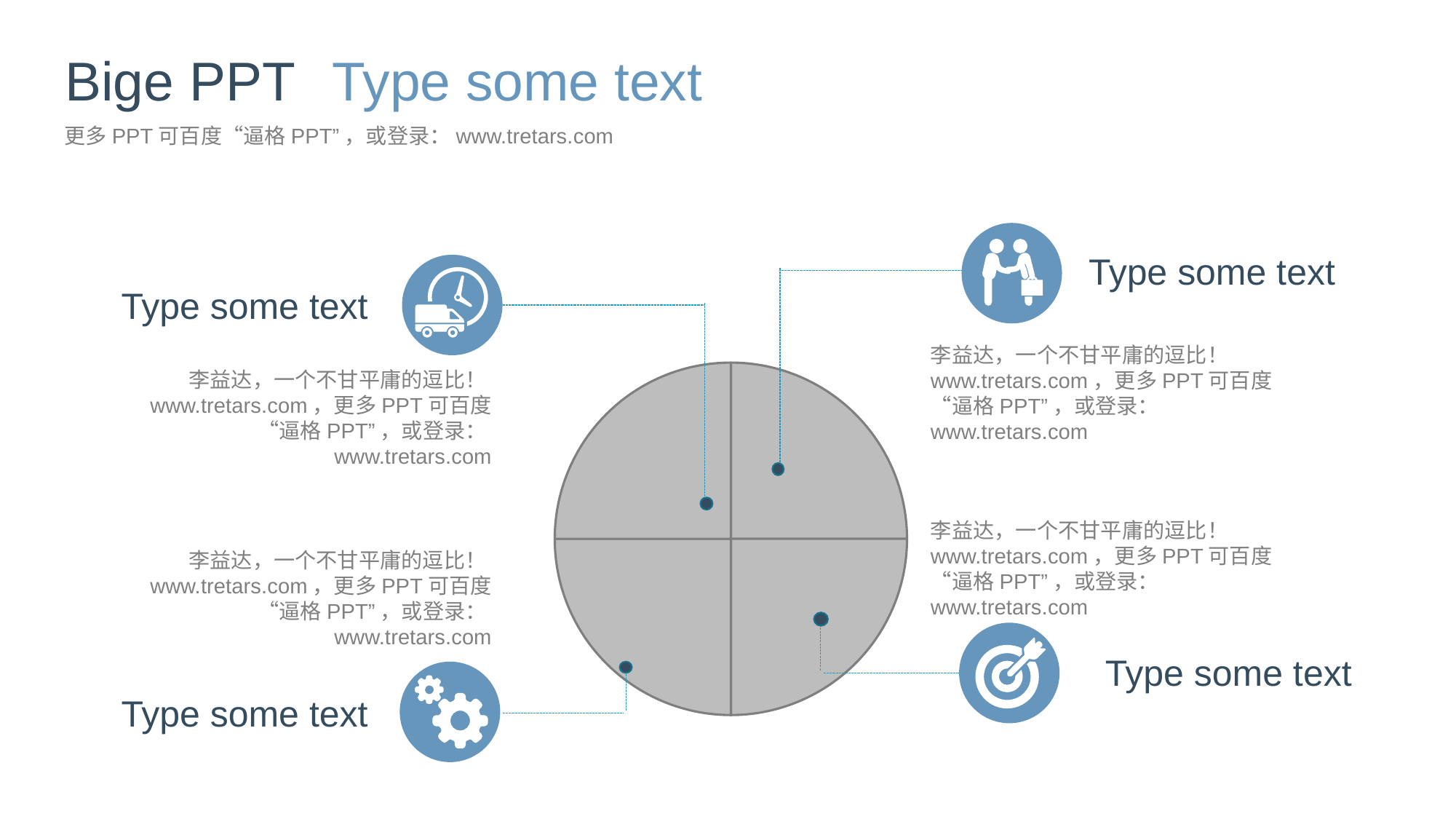

Bige PPT
Type some text
更多PPT可百度“逼格PPT”，或登录：www.tretars.com

Type some text

Type some text

李益达，一个不甘平庸的逗比！www.tretars.com，更多PPT可百度“逼格PPT”，或登录：www.tretars.com

### Chart

| Category | 列3 |
|---|---|
| 第一季度 | 25.0 |
| 第一季度 | 25.0 |
| 第一季度 | 25.0 |
| 第一季度 | 25.0 |
李益达，一个不甘平庸的逗比！www.tretars.com，更多PPT可百度“逼格PPT”，或登录：www.tretars.com
李益达，一个不甘平庸的逗比！www.tretars.com，更多PPT可百度“逼格PPT”，或登录：www.tretars.com
李益达，一个不甘平庸的逗比！www.tretars.com，更多PPT可百度“逼格PPT”，或登录：www.tretars.com

Type some text

Type some text